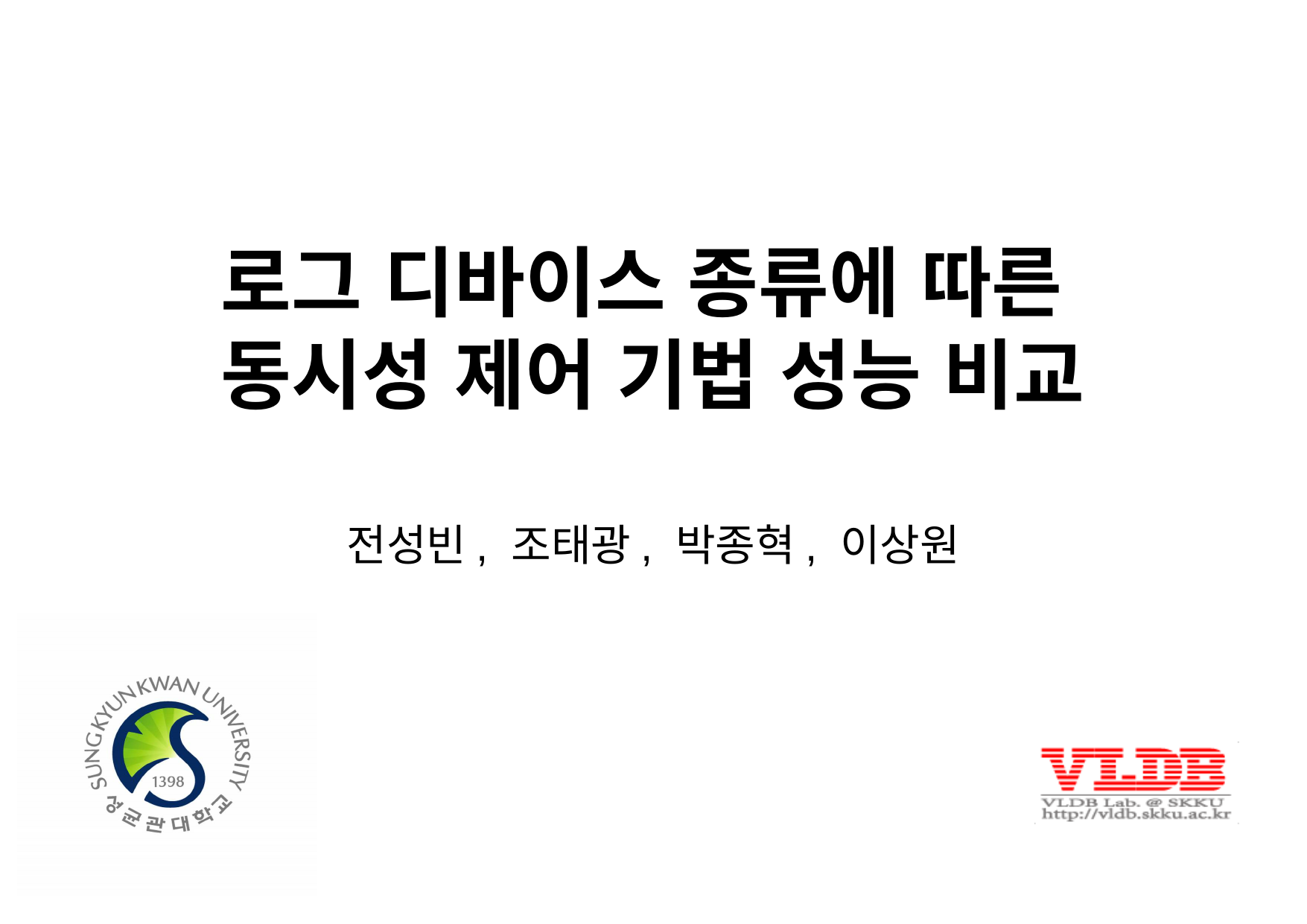

# 로그 디바이스 종류에 따른 동시성 제어 기법 성능 비교
전성빈, 조태광, 박종혁, 이상원